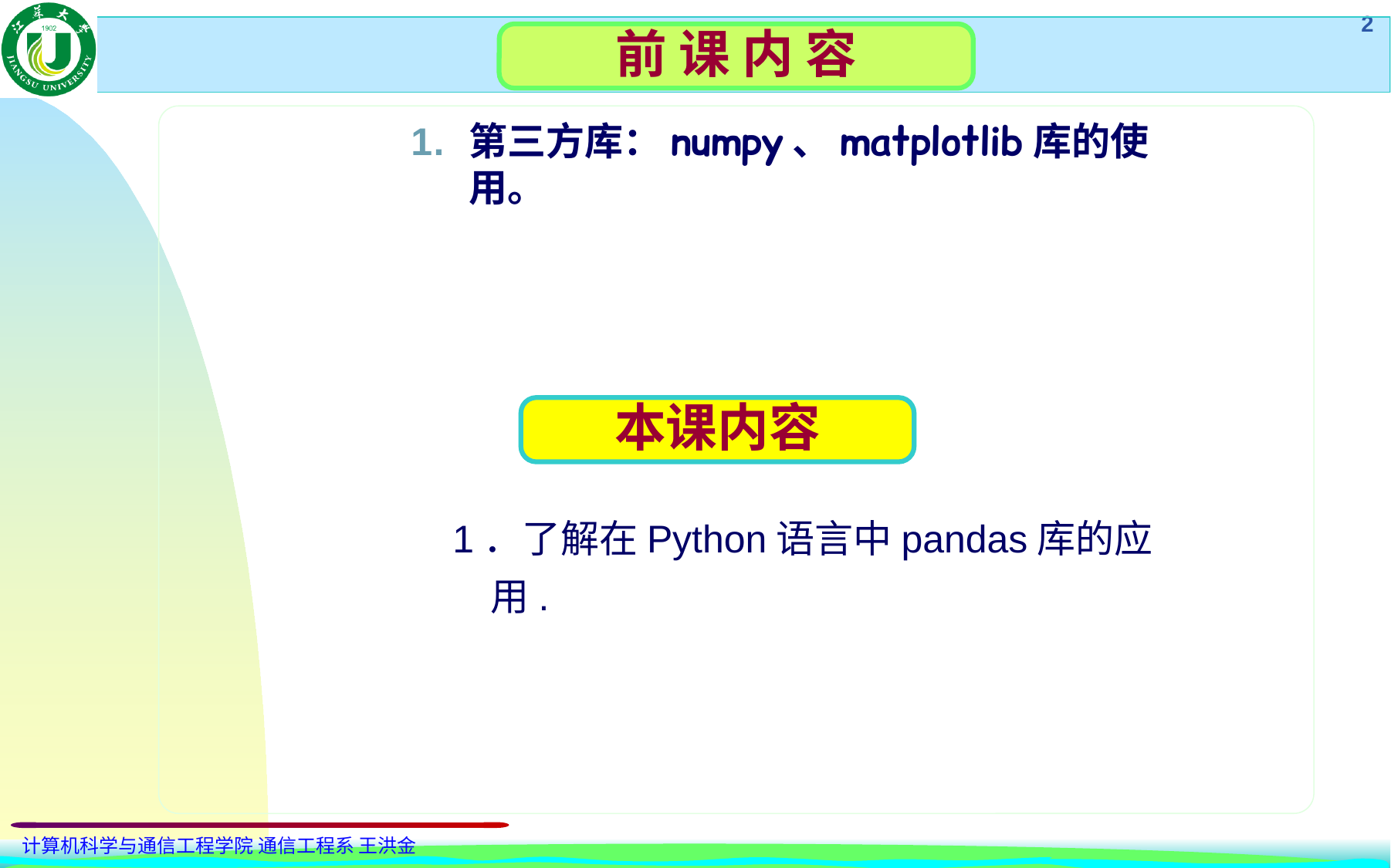

前 课 内 容
第三方库：numpy、matplotlib库的使用。

本课内容
1．了解在Python语言中pandas库的应用.